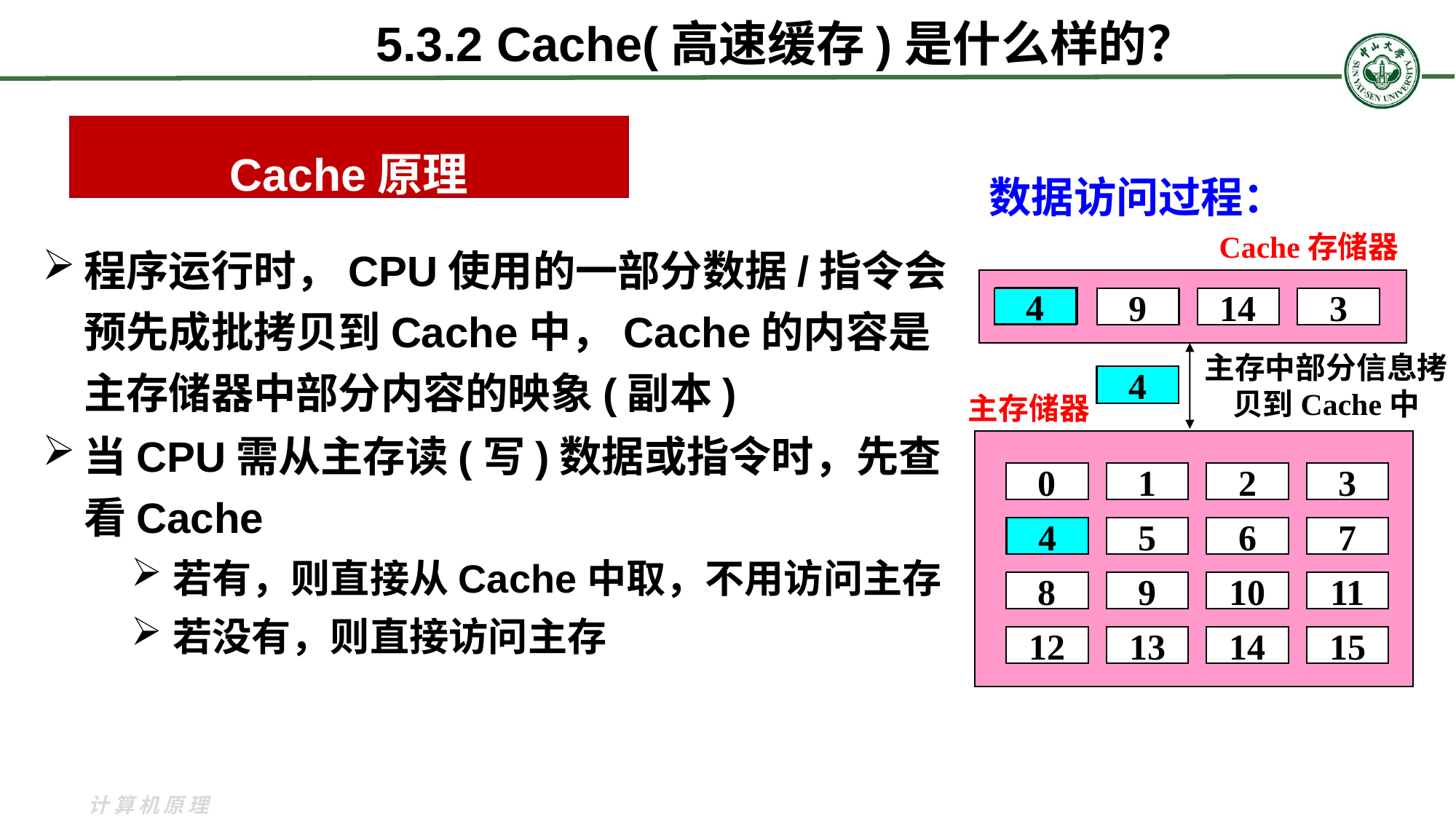

# 5.3.2 Cache(高速缓存)是什么样的？
Cache原理
数据访问过程：
Cache存储器
程序运行时，CPU使用的一部分数据/指令会预先成批拷贝到Cache中，Cache的内容是主存储器中部分内容的映象(副本)
当CPU需从主存读(写)数据或指令时，先查看Cache
若有，则直接从Cache中取，不用访问主存
若没有，则直接访问主存

8
4
9
14
3
主存中部分信息拷贝到Cache中

4
主存储器

0
1
2
3
4
4
5
6
7
8
9
10
11
12
13
14
15